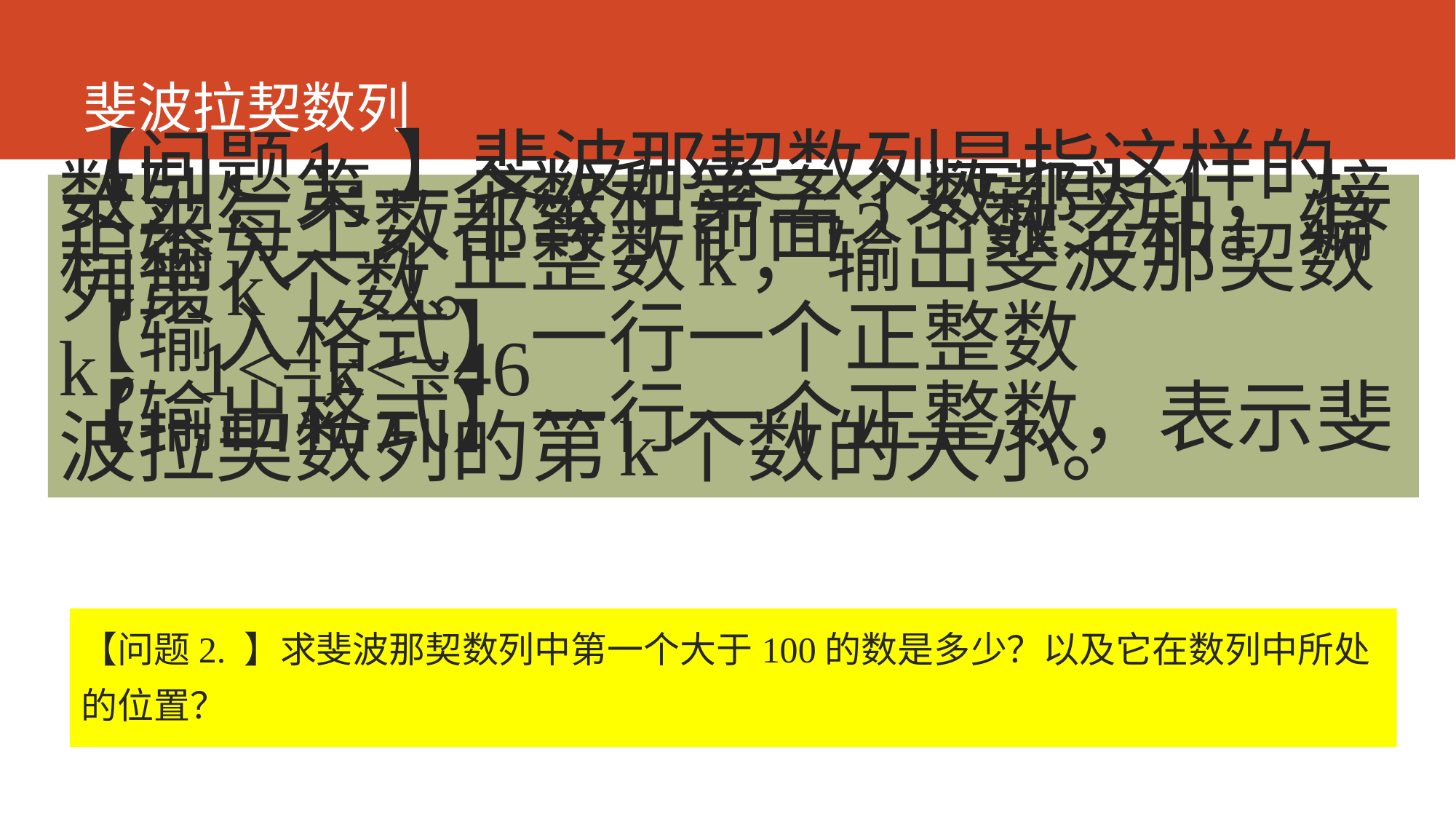

# 斐波拉契数列
【问题1. 】斐波那契数列是指这样的数列：第一个数和第二个数都为1， 接下来每个数都等于前面2个数之和。编程输入一个正整数k，输出斐波那契数列第k个数。
【输入格式】一行一个正整数k，1<=k<=46
【输出格式】一行一个正整数，表示斐波拉契数列的第k个数的大小。

【问题2. 】求斐波那契数列中第一个大于100的数是多少？以及它在数列中所处的位置？